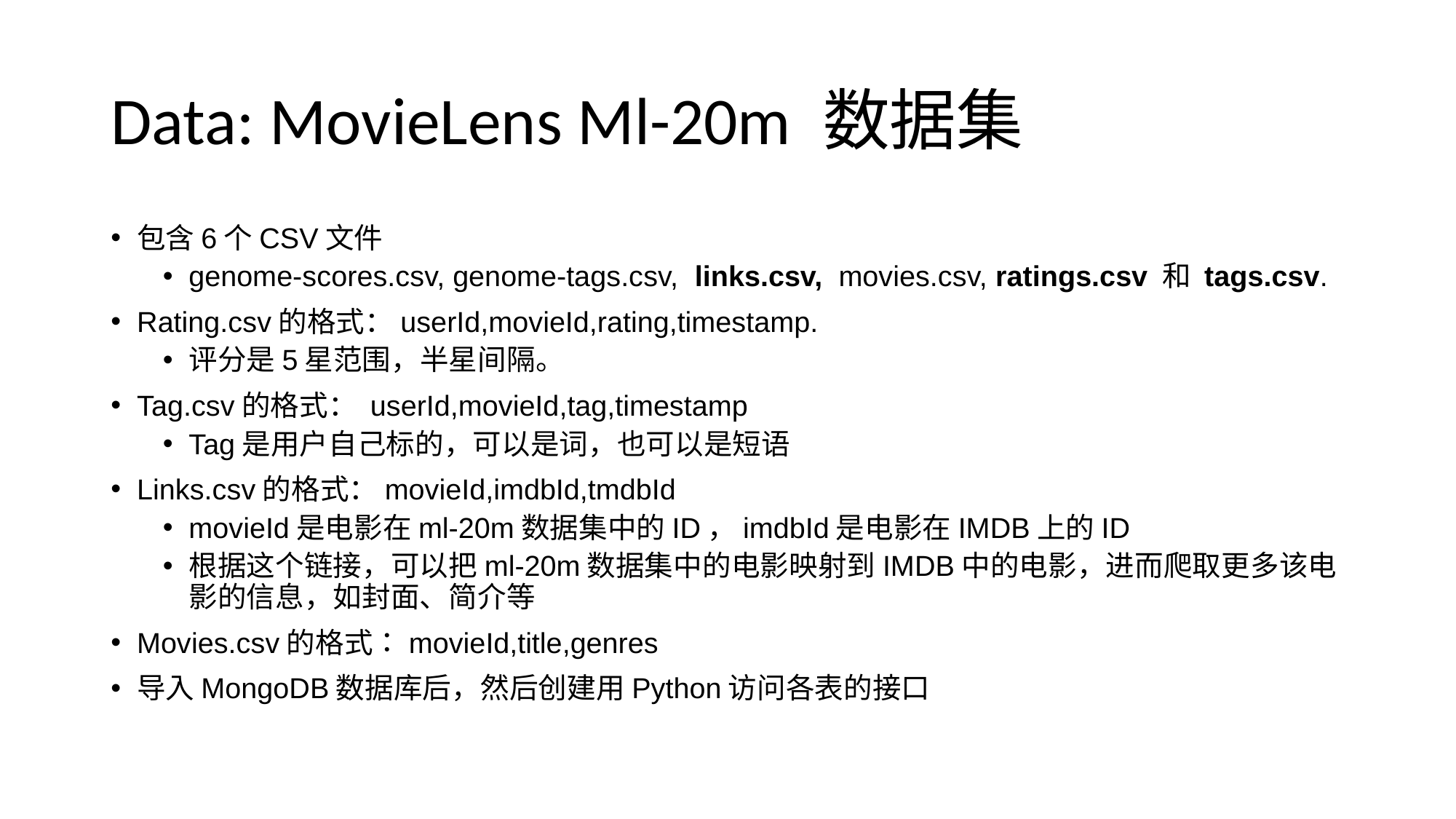

# Data: MovieLens Ml-20m 数据集
包含6个CSV文件
genome-scores.csv, genome-tags.csv,  links.csv,  movies.csv, ratings.csv 和 tags.csv.
Rating.csv的格式：userId,movieId,rating,timestamp.
评分是5星范围，半星间隔。
Tag.csv的格式： userId,movieId,tag,timestamp
Tag是用户自己标的，可以是词，也可以是短语
Links.csv的格式：movieId,imdbId,tmdbId
movieId是电影在ml-20m数据集中的ID，imdbId是电影在IMDB上的ID
根据这个链接，可以把ml-20m数据集中的电影映射到IMDB中的电影，进而爬取更多该电影的信息，如封面、简介等
Movies.csv的格式：movieId,title,genres
导入MongoDB数据库后，然后创建用Python访问各表的接口